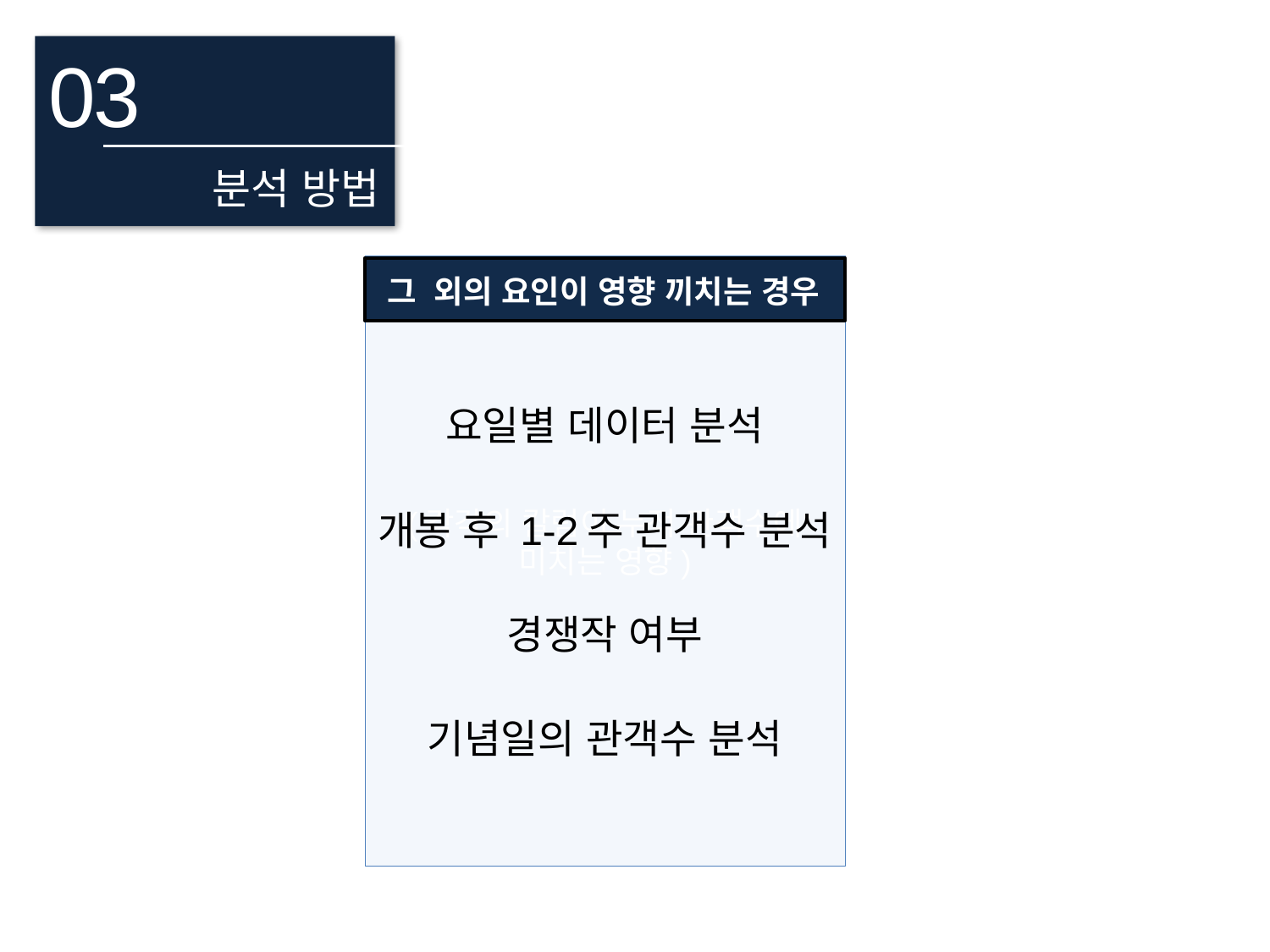

03
분석 방법
(각각의 칼럼이 누적 관객수에 미치는 영향)

그  외의 요인이 영향 끼치는 경우
요일별 데이터 분석
개봉 후 1-2주 관객수 분석
경쟁작 여부
기념일의 관객수 분석